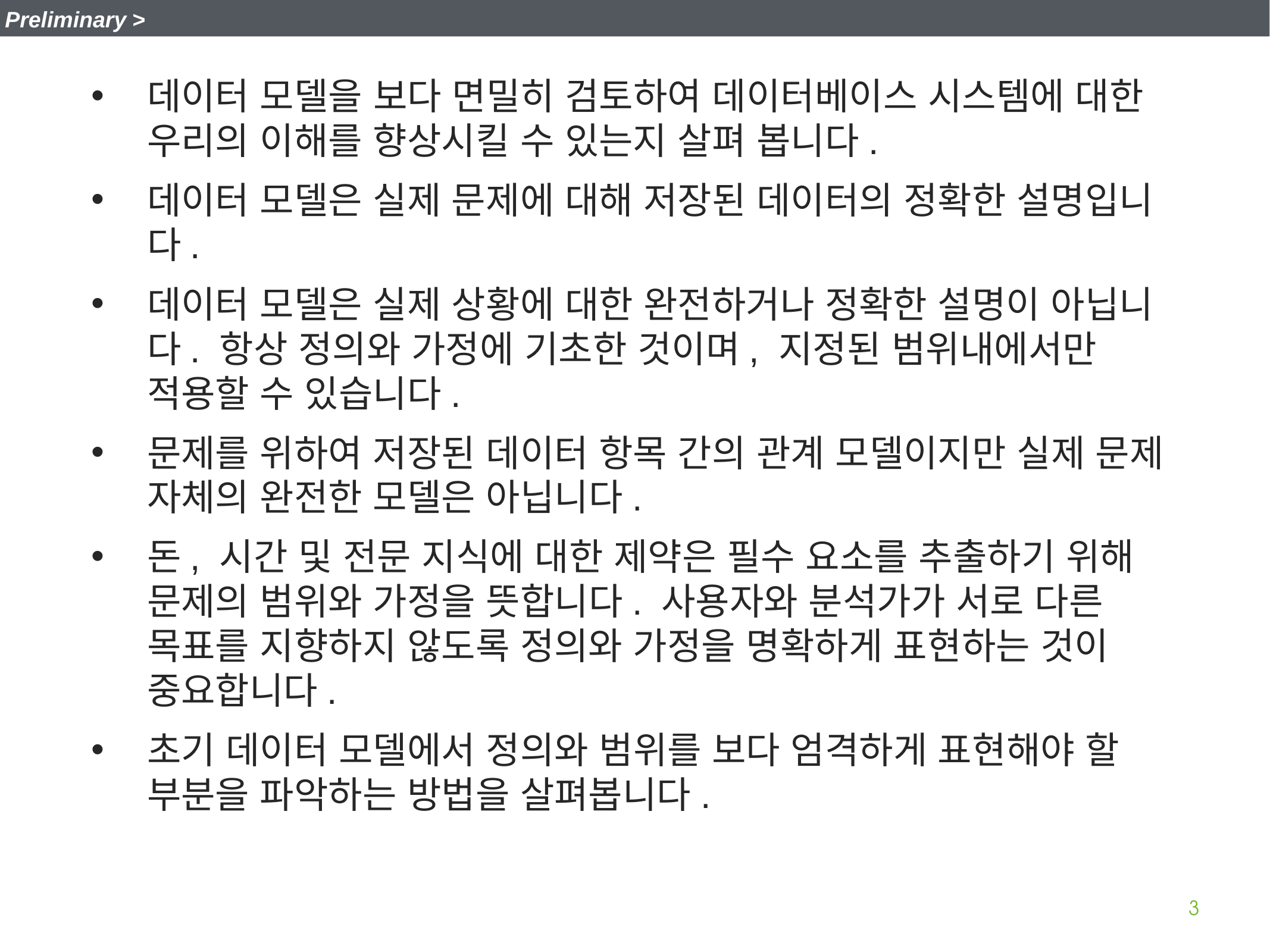

Preliminary >
데이터 모델을 보다 면밀히 검토하여 데이터베이스 시스템에 대한 우리의 이해를 향상시킬 수 있는지 살펴 봅니다.
데이터 모델은 실제 문제에 대해 저장된 데이터의 정확한 설명입니다.
데이터 모델은 실제 상황에 대한 완전하거나 정확한 설명이 아닙니다. 항상 정의와 가정에 기초한 것이며, 지정된 범위내에서만 적용할 수 있습니다.
문제를 위하여 저장된 데이터 항목 간의 관계 모델이지만 실제 문제 자체의 완전한 모델은 아닙니다.
돈, 시간 및 전문 지식에 대한 제약은 필수 요소를 추출하기 위해 문제의 범위와 가정을 뜻합니다. 사용자와 분석가가 서로 다른 목표를 지향하지 않도록 정의와 가정을 명확하게 표현하는 것이 중요합니다.
초기 데이터 모델에서 정의와 범위를 보다 엄격하게 표현해야 할 부분을 파악하는 방법을 살펴봅니다.

3